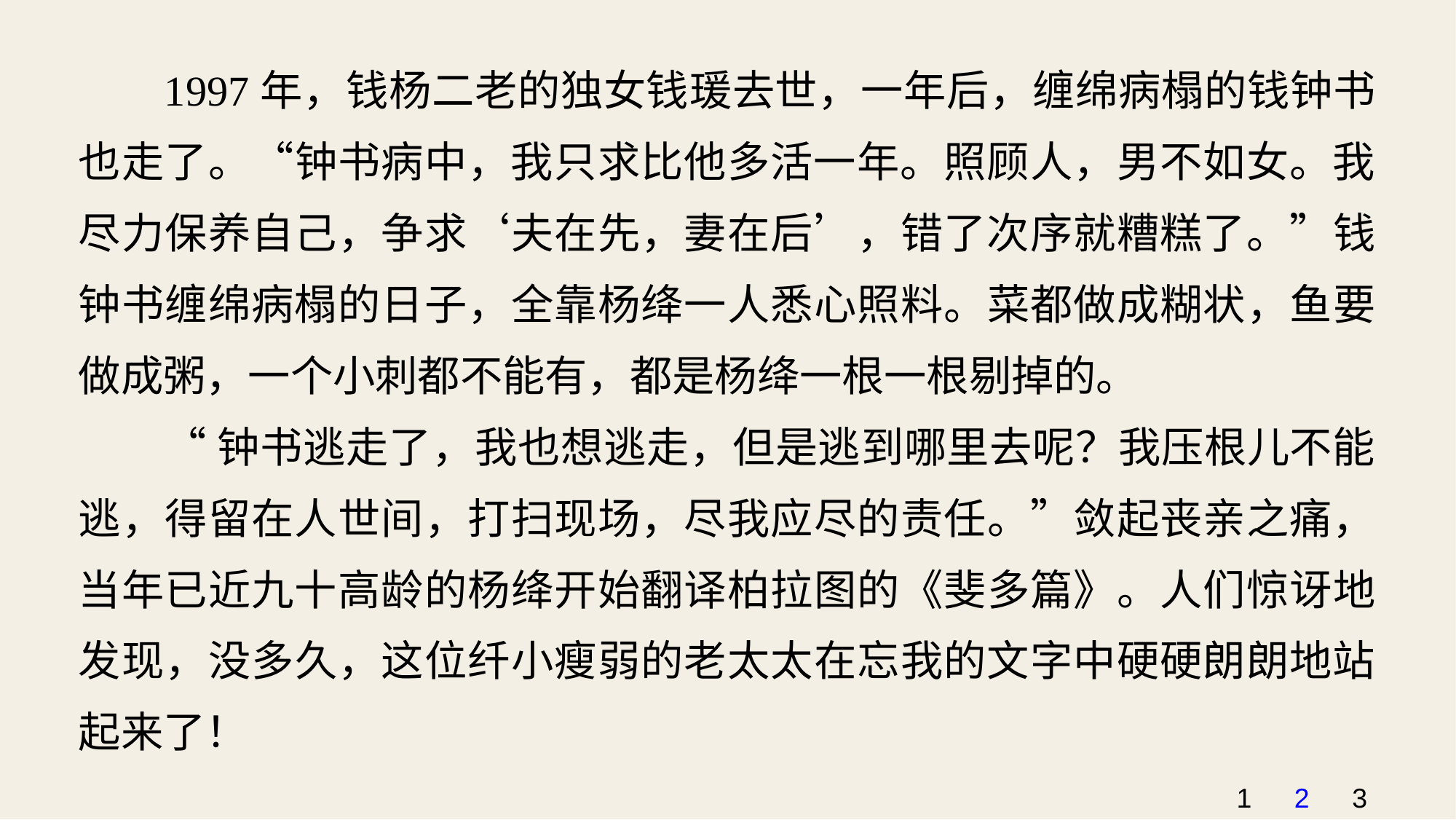

1997年，钱杨二老的独女钱瑗去世，一年后，缠绵病榻的钱钟书也走了。“钟书病中，我只求比他多活一年。照顾人，男不如女。我尽力保养自己，争求‘夫在先，妻在后’，错了次序就糟糕了。”钱钟书缠绵病榻的日子，全靠杨绛一人悉心照料。菜都做成糊状，鱼要做成粥，一个小刺都不能有，都是杨绛一根一根剔掉的。
“钟书逃走了，我也想逃走，但是逃到哪里去呢？我压根儿不能逃，得留在人世间，打扫现场，尽我应尽的责任。”敛起丧亲之痛，当年已近九十高龄的杨绛开始翻译柏拉图的《斐多篇》。人们惊讶地发现，没多久，这位纤小瘦弱的老太太在忘我的文字中硬硬朗朗地站起来了！
1
2
3